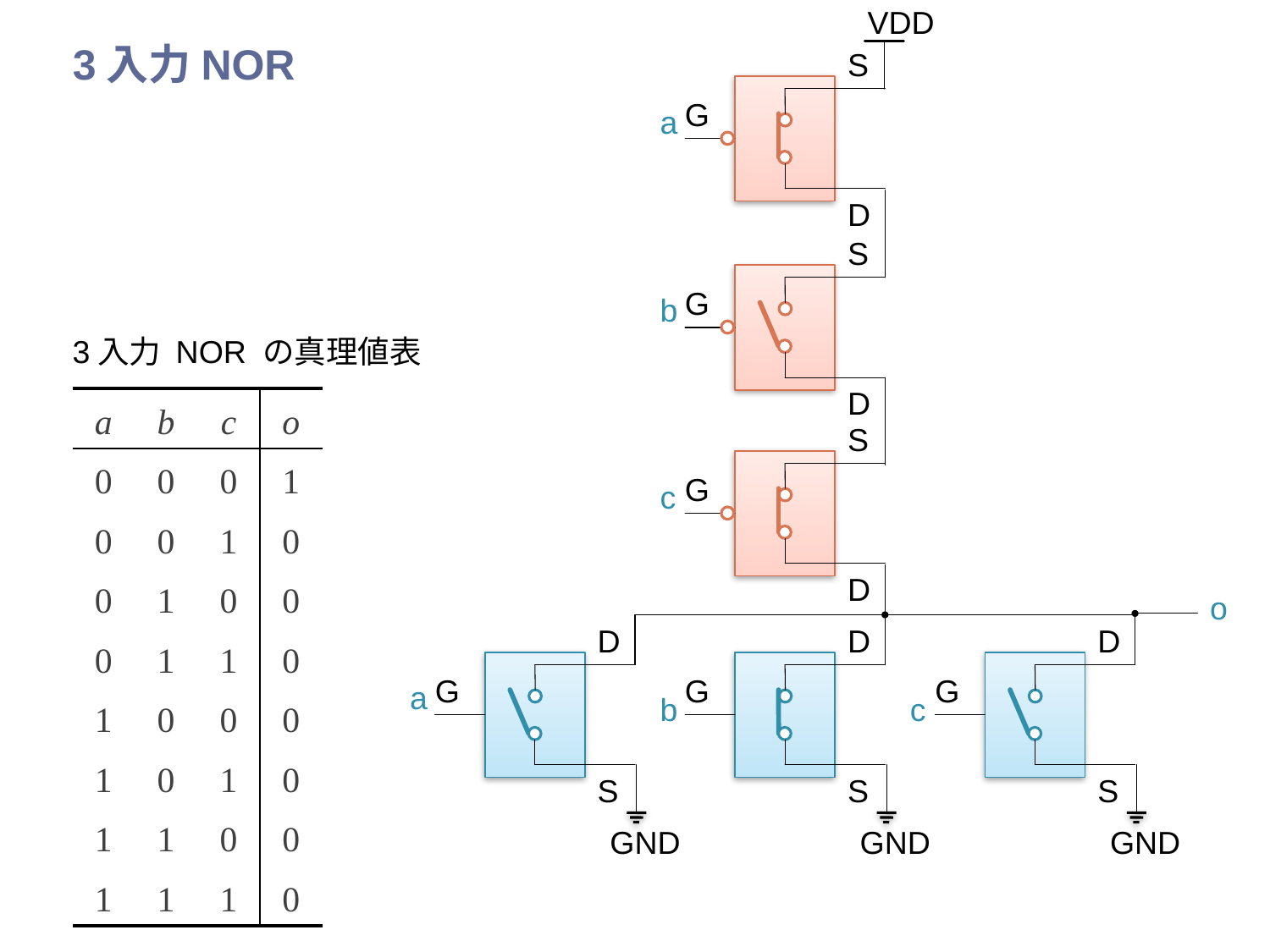

# 3入力NOR
VDD
S

G

D

a
S

G

D

b
3入力 NOR の真理値表
| a | b | c | o |
| --- | --- | --- | --- |
| 0 | 0 | 0 | 1 |
| 0 | 0 | 1 | 0 |
| 0 | 1 | 0 | 0 |
| 0 | 1 | 1 | 0 |
| 1 | 0 | 0 | 0 |
| 1 | 0 | 1 | 0 |
| 1 | 1 | 0 | 0 |
| 1 | 1 | 1 | 0 |
S

G

D

c
o
D

G

S
D

G

S
D

G

S
a
b
c
GND
GND
GND